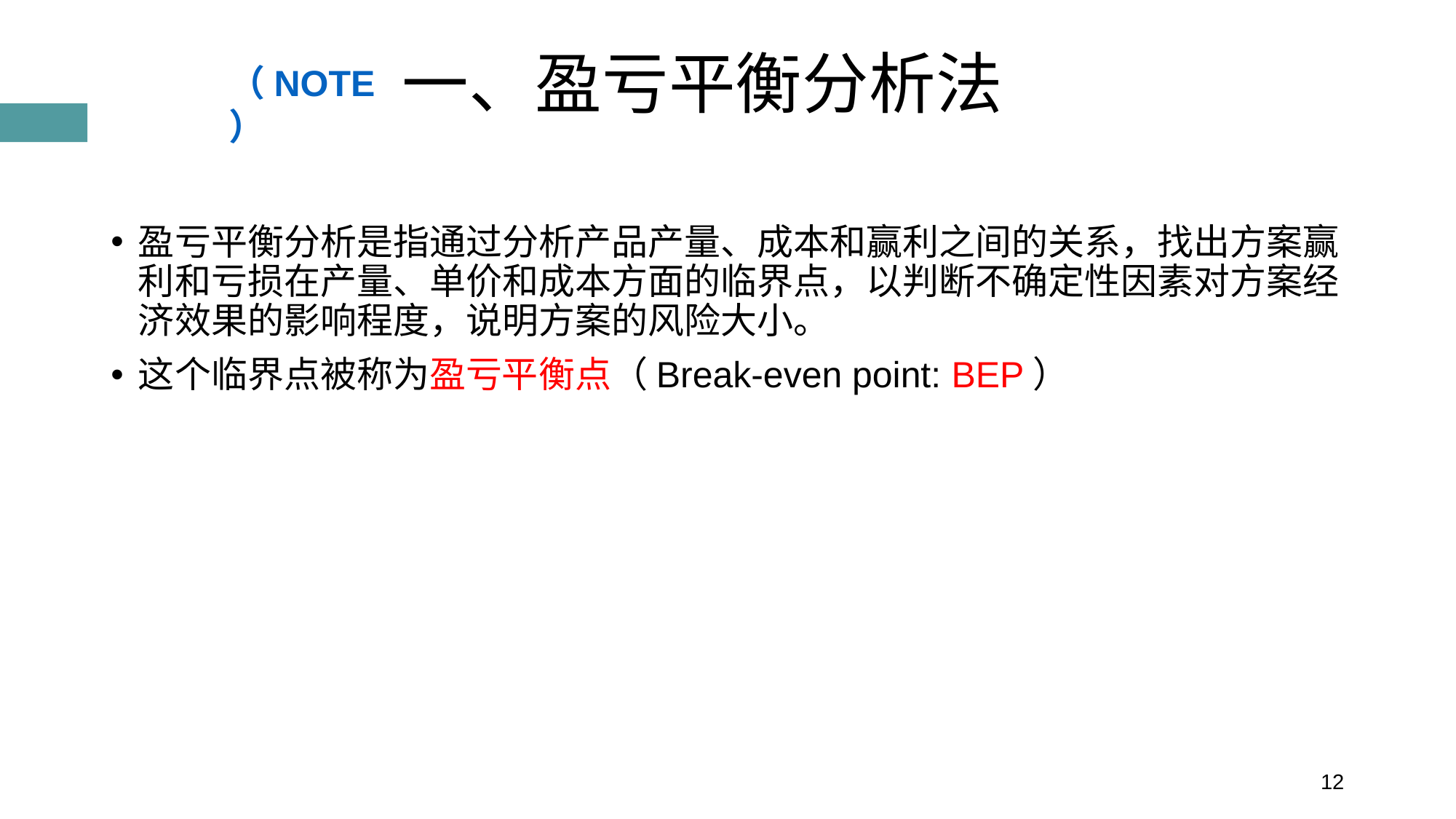

# 一、盈亏平衡分析法
（NOTE）
盈亏平衡分析是指通过分析产品产量、成本和赢利之间的关系，找出方案赢利和亏损在产量、单价和成本方面的临界点，以判断不确定性因素对方案经济效果的影响程度，说明方案的风险大小。
这个临界点被称为盈亏平衡点（Break-even point: BEP）
12